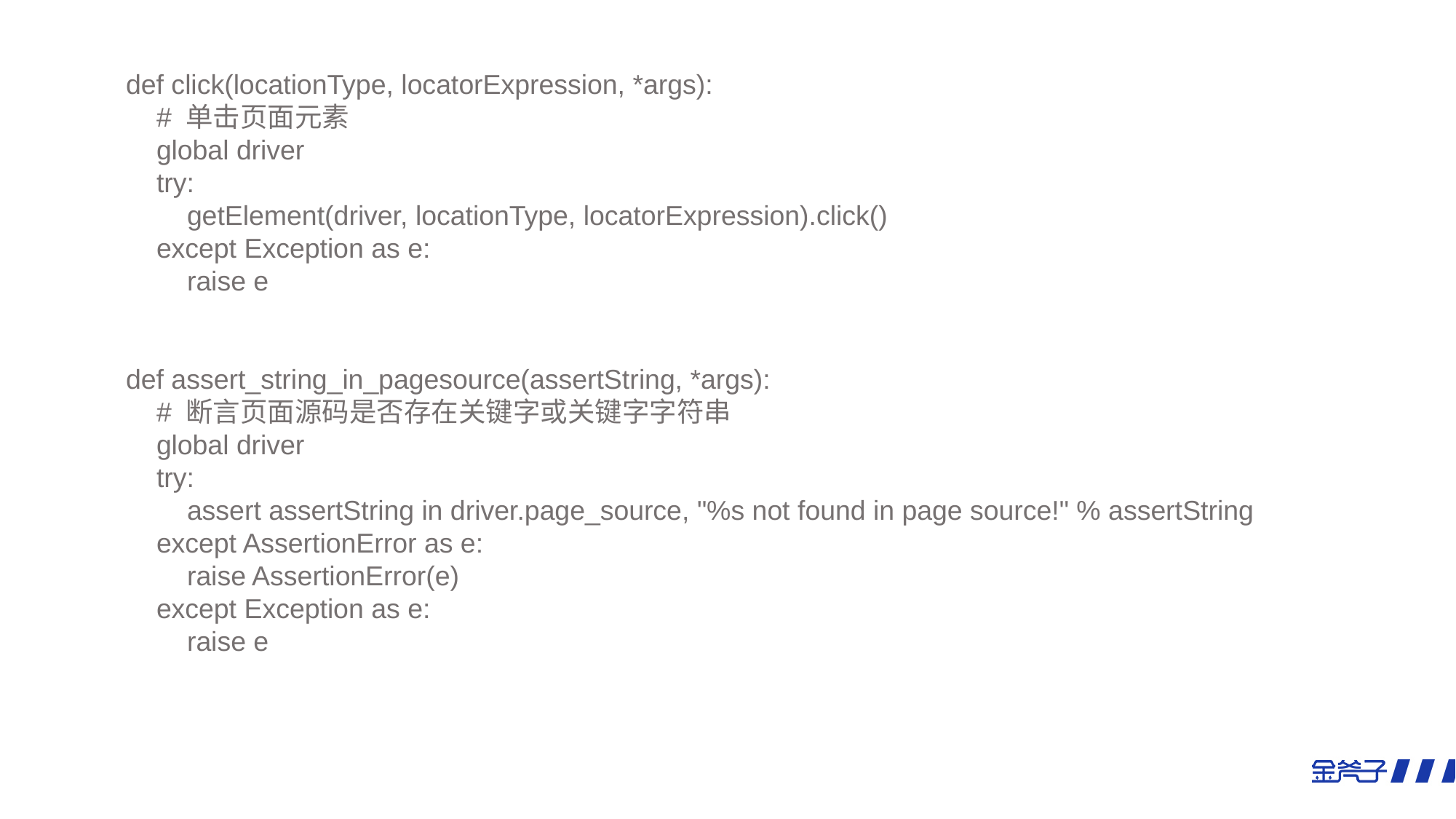

def click(locationType, locatorExpression, *args):
    # 单击页面元素
    global driver
    try:
        getElement(driver, locationType, locatorExpression).click()
    except Exception as e:
        raise e

def assert_string_in_pagesource(assertString, *args):
    # 断言页面源码是否存在关键字或关键字字符串
    global driver
    try:
        assert assertString in driver.page_source, "%s not found in page source!" % assertString
    except AssertionError as e:
        raise AssertionError(e)
    except Exception as e:
        raise e